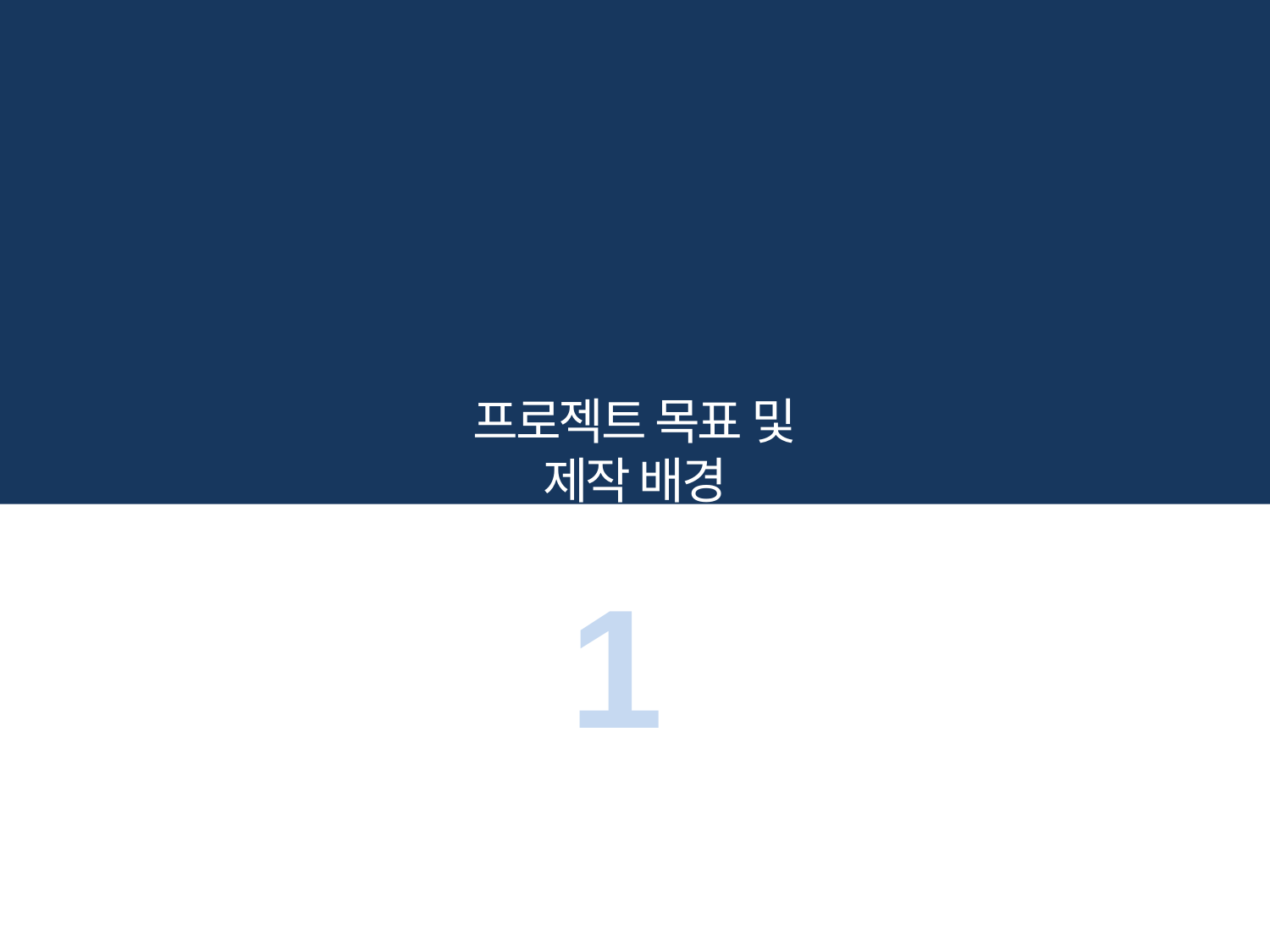

# 프로젝트 목표 및 제작 배경
1